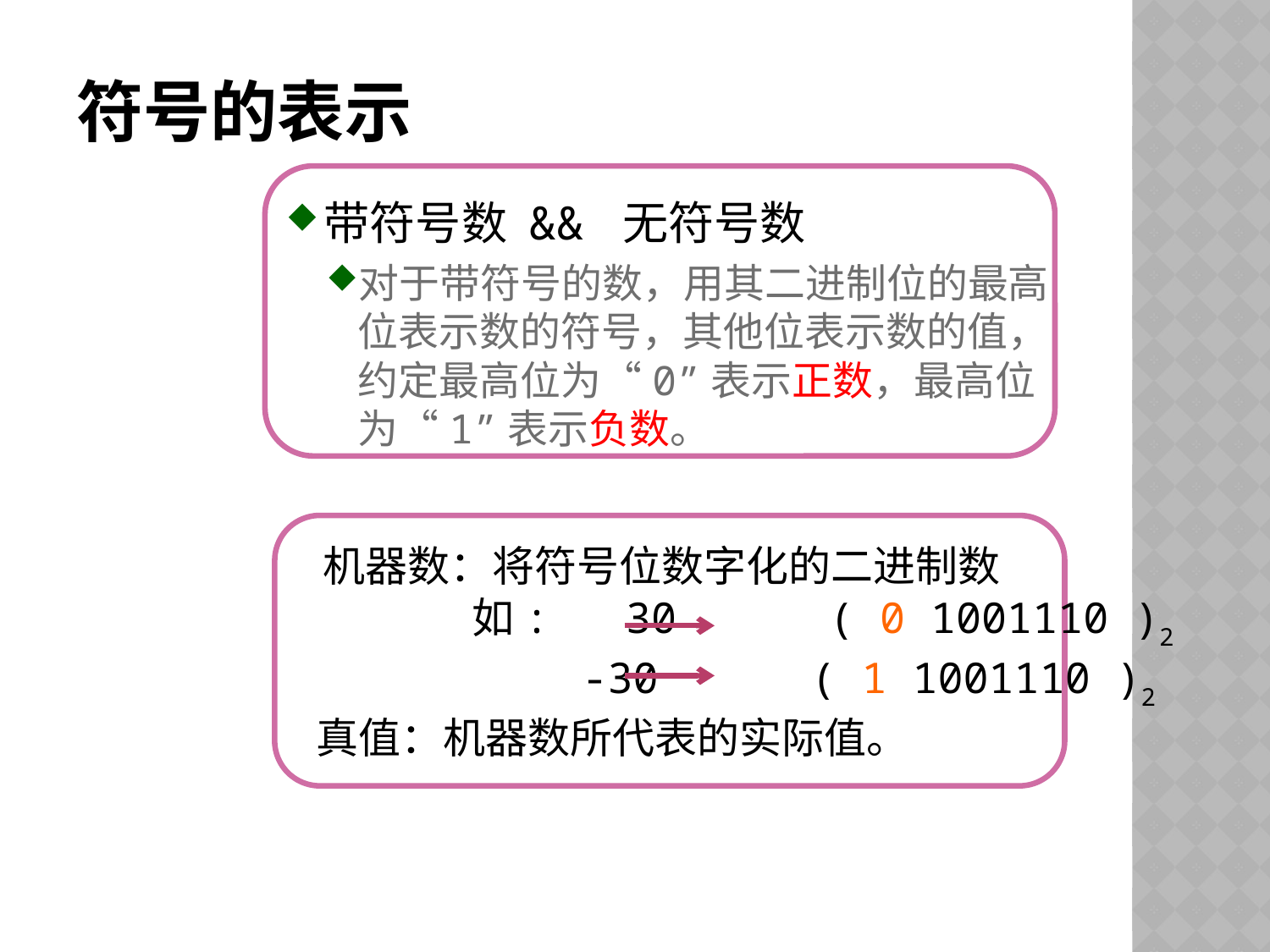

# 符号的表示

带符号数 && 无符号数
对于带符号的数，用其二进制位的最高位表示数的符号，其他位表示数的值，约定最高位为“0”表示正数，最高位为“1”表示负数。

   机器数：将符号位数字化的二进制数
		 如:   30      ( 0 1001110 )2
            -30      ( 1 1001110 )2
   真值：机器数所代表的实际值。